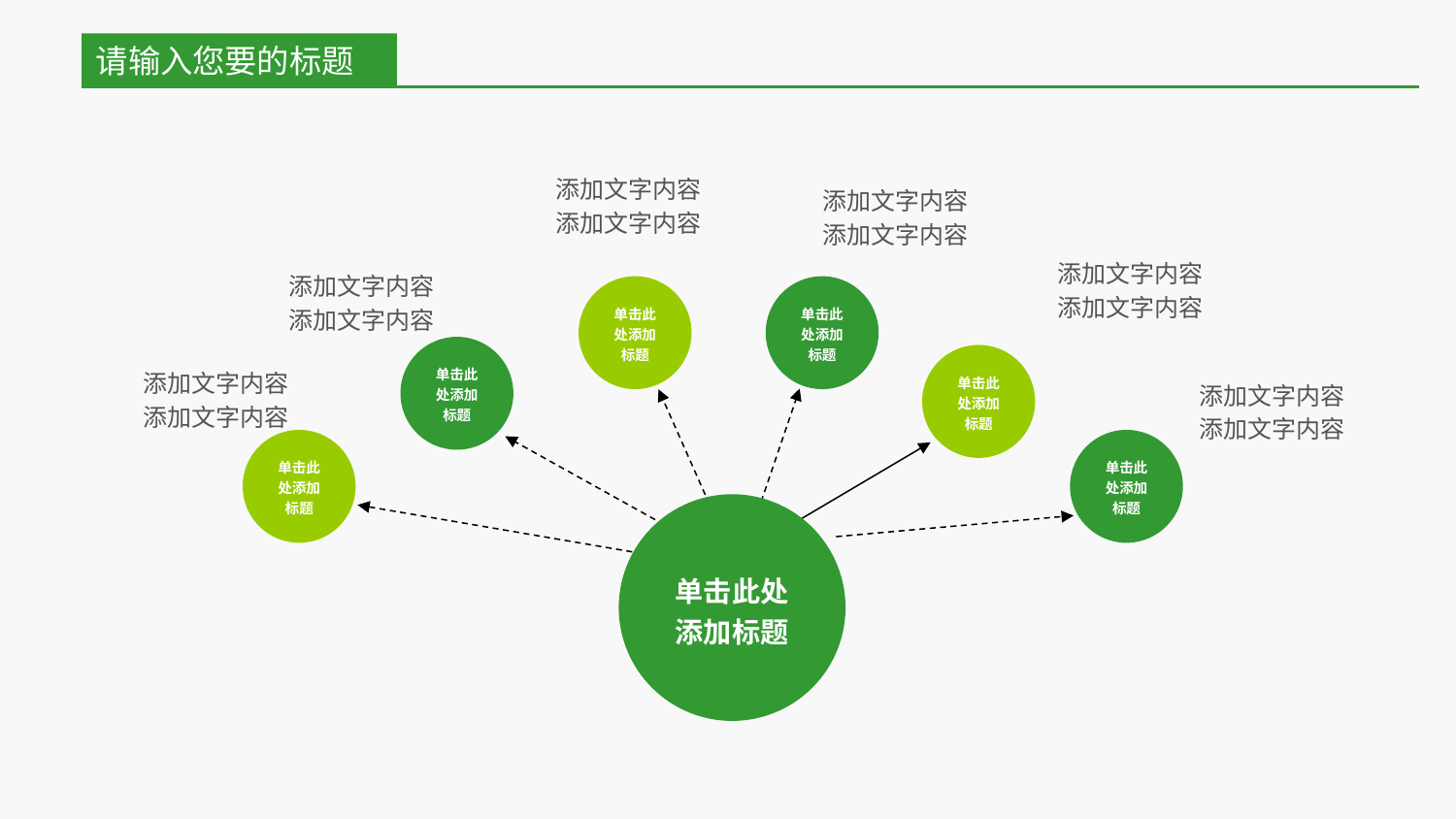

请输入您要的标题
添加文字内容
添加文字内容
添加文字内容
添加文字内容
添加文字内容
添加文字内容
添加文字内容
添加文字内容
单击此处添加标题
单击此处添加标题
单击此处添加标题
单击此处添加标题
添加文字内容
添加文字内容
添加文字内容
添加文字内容

单击此处添加标题
单击此处添加标题

单击此处添加标题